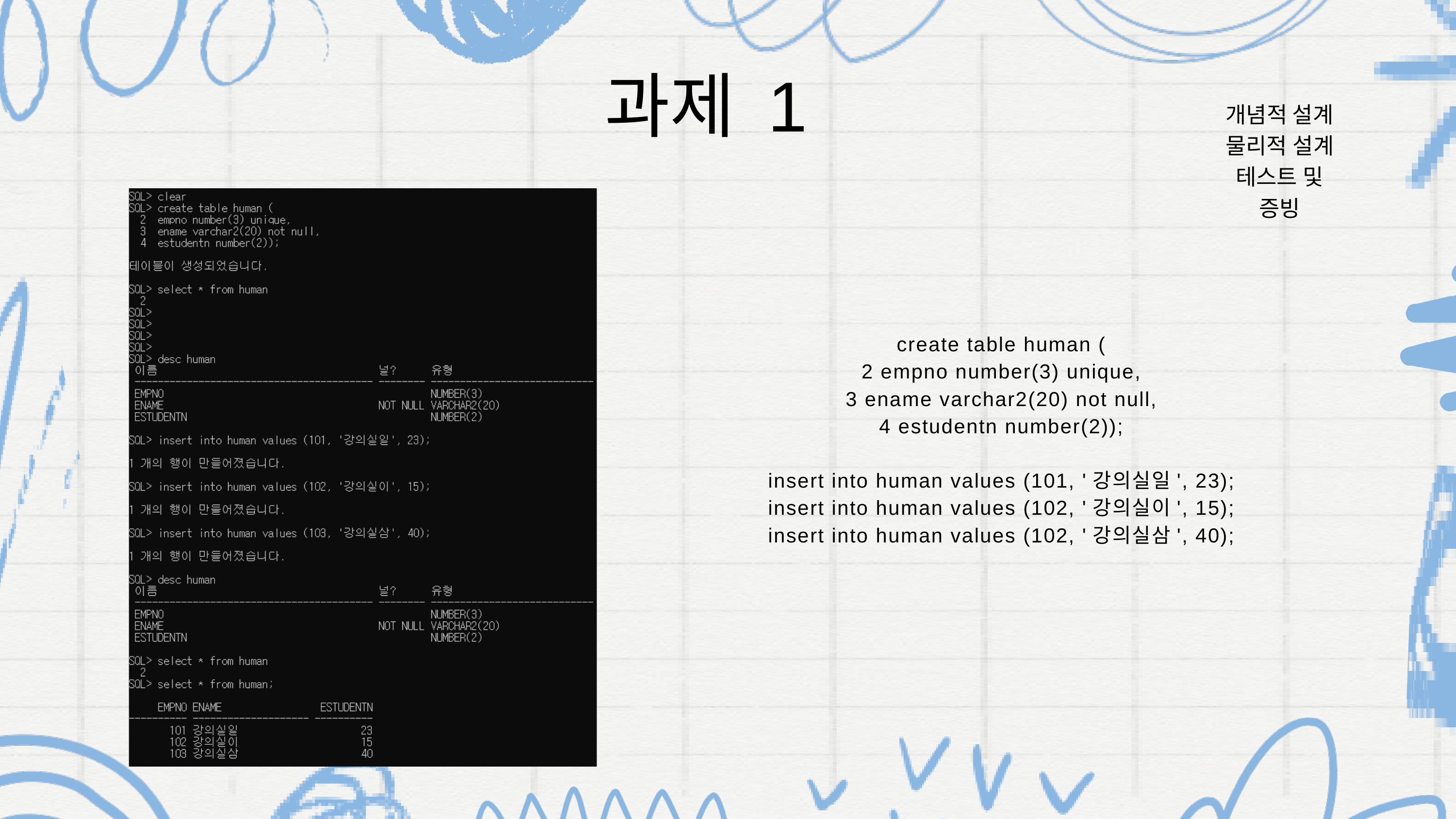

과제 1
개념적 설계
물리적 설계
테스트 및 증빙

create table human (
2 empno number(3) unique,
3 ename varchar2(20) not null,
4 estudentn number(2));

insert into human values (101, '강의실일', 23);
insert into human values (102, '강의실이', 15);
insert into human values (102, '강의실삼', 40);